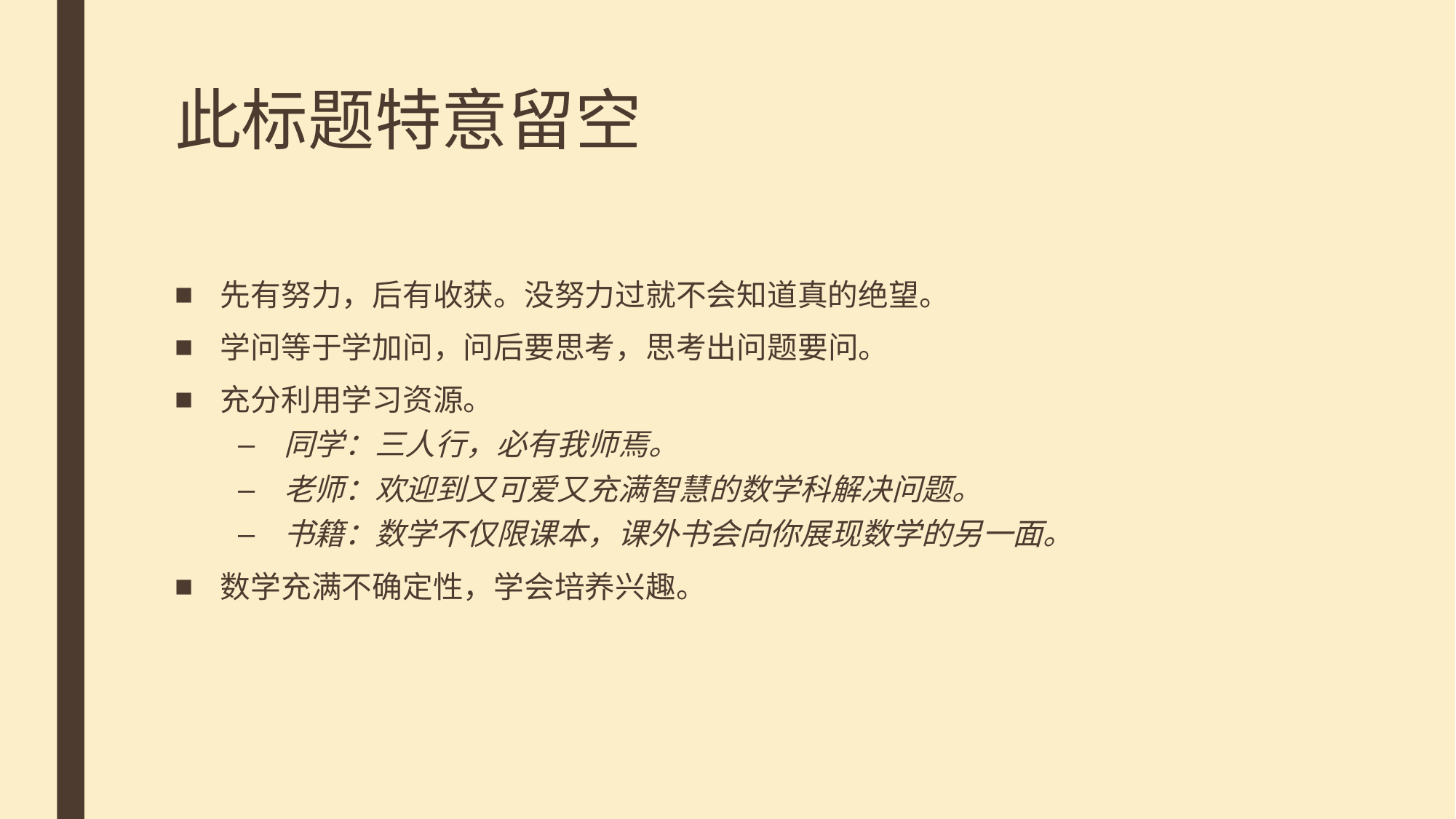

# 此标题特意留空
先有努力，后有收获。没努力过就不会知道真的绝望。
学问等于学加问，问后要思考，思考出问题要问。
充分利用学习资源。
同学：三人行，必有我师焉。
老师：欢迎到又可爱又充满智慧的数学科解决问题。
书籍：数学不仅限课本，课外书会向你展现数学的另一面。
数学充满不确定性，学会培养兴趣。